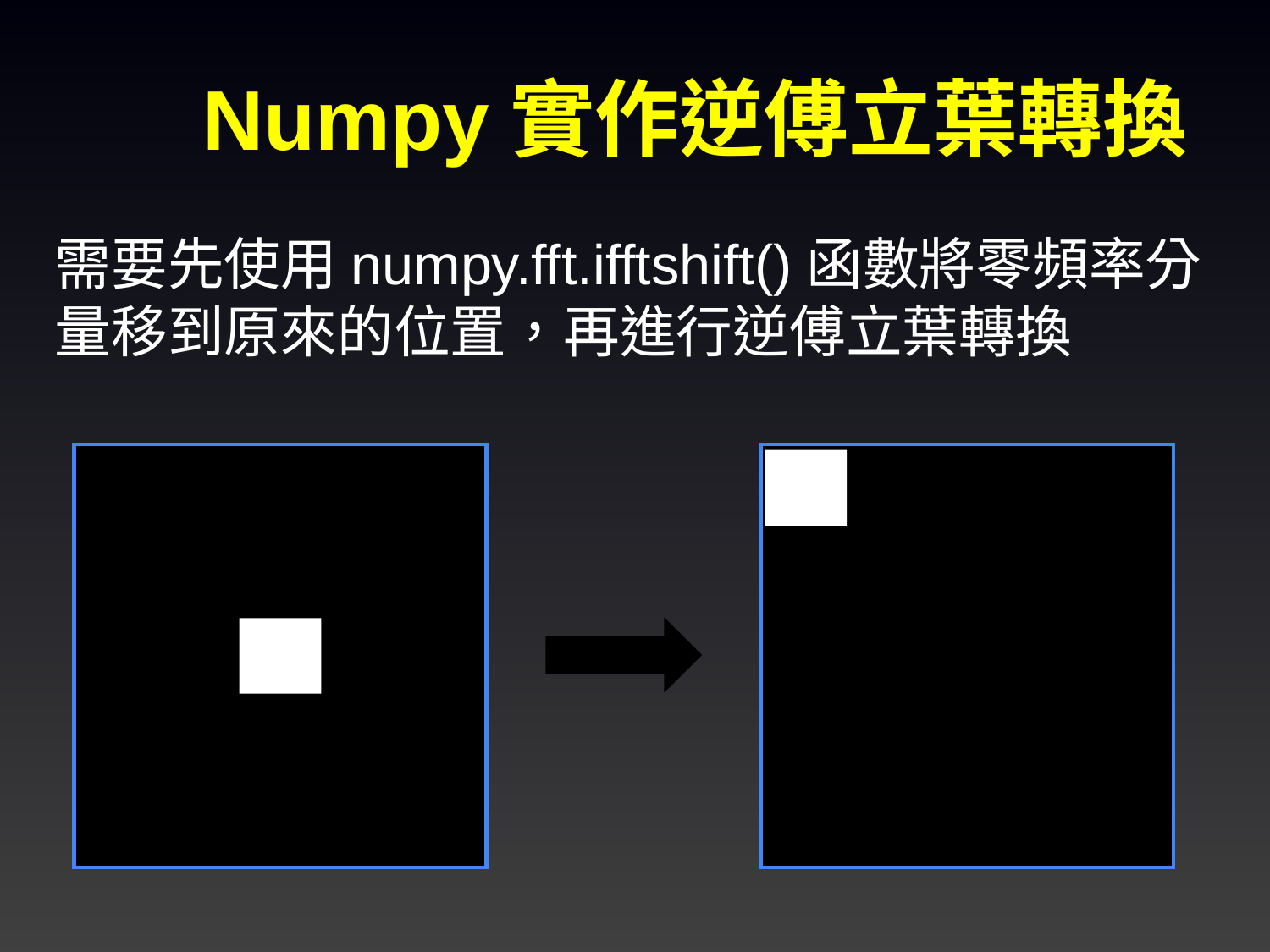

Numpy實作逆傅立葉轉換
需要先使用numpy.fft.ifftshift()函數將零頻率分量移到原來的位置，再進行逆傅立葉轉換